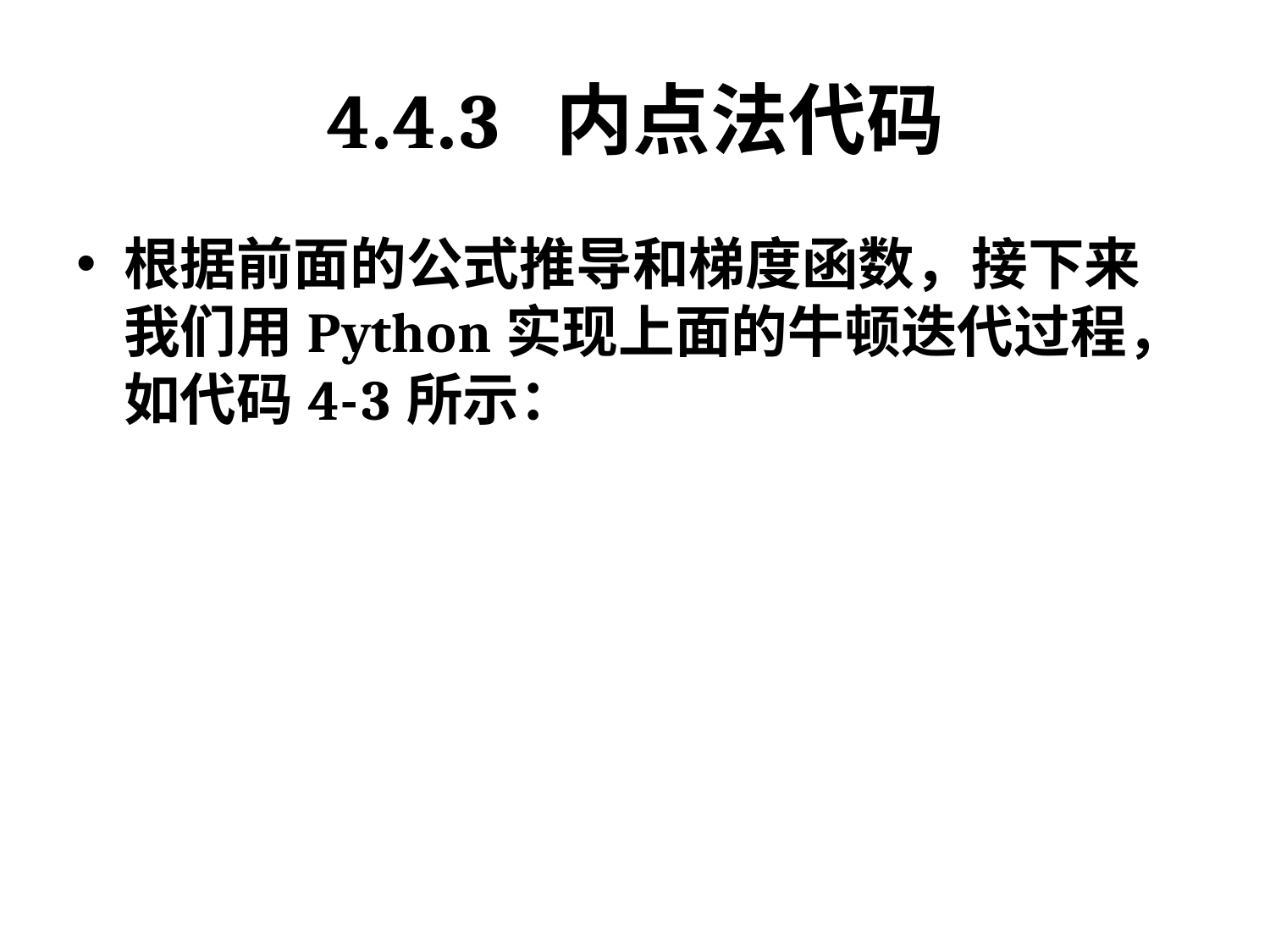

# 4.4.3  内点法代码
根据前面的公式推导和梯度函数，接下来我们用Python实现上面的牛顿迭代过程，如代码4-3所示：